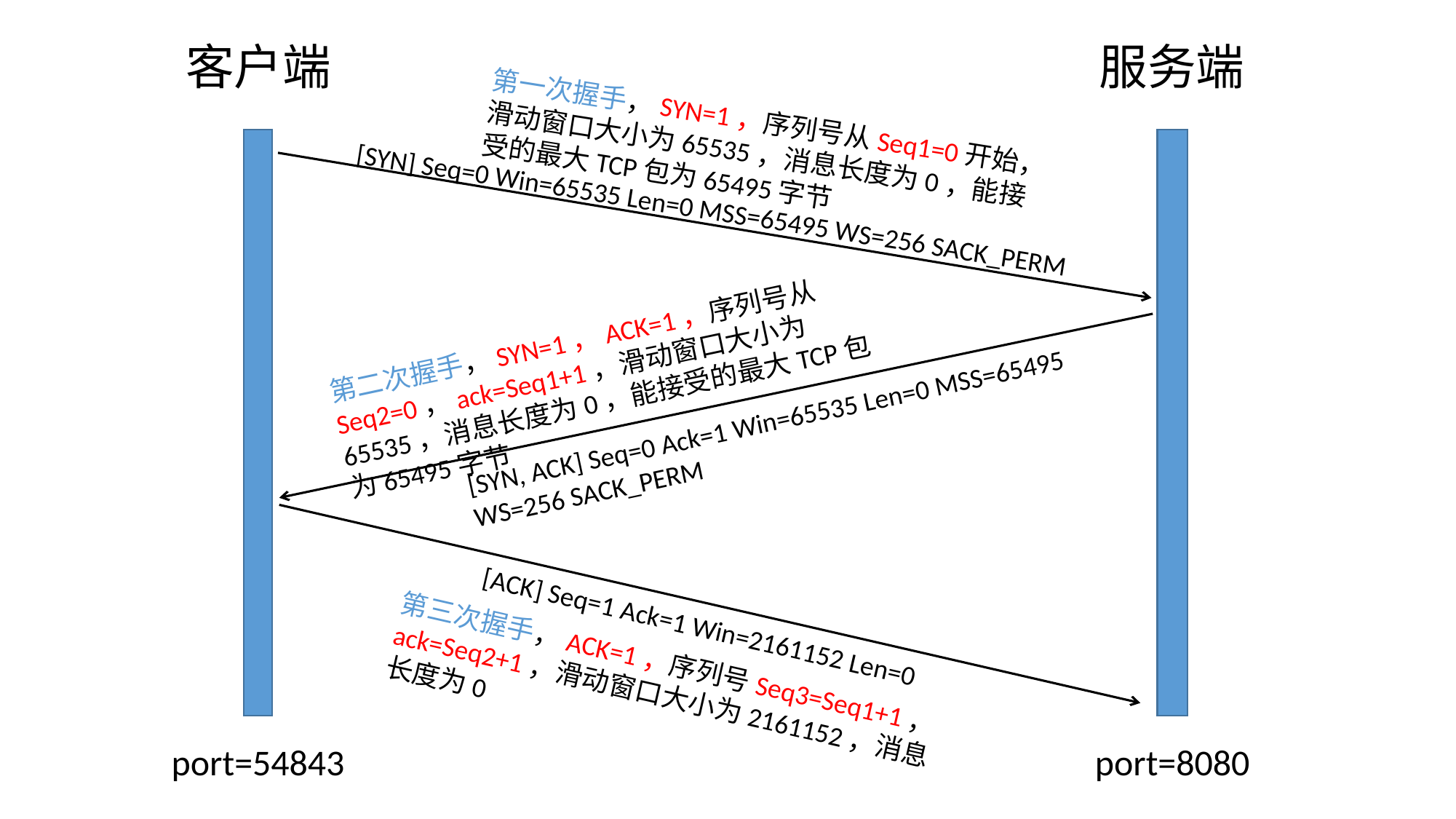

客户端
服务端
第一次握手，SYN=1，序列号从Seq1=0开始，滑动窗口大小为65535，消息长度为0，能接受的最大TCP包为65495字节

[SYN] Seq=0 Win=65535 Len=0 MSS=65495 WS=256 SACK_PERM
第二次握手，SYN=1，ACK=1，序列号从Seq2=0，ack=Seq1+1，滑动窗口大小为65535，消息长度为0，能接受的最大TCP包为65495字节
[SYN, ACK] Seq=0 Ack=1 Win=65535 Len=0 MSS=65495 WS=256 SACK_PERM
[ACK] Seq=1 Ack=1 Win=2161152 Len=0
第三次握手，ACK=1，序列号Seq3=Seq1+1，ack=Seq2+1，滑动窗口大小为2161152，消息长度为0
port=54843
port=8080